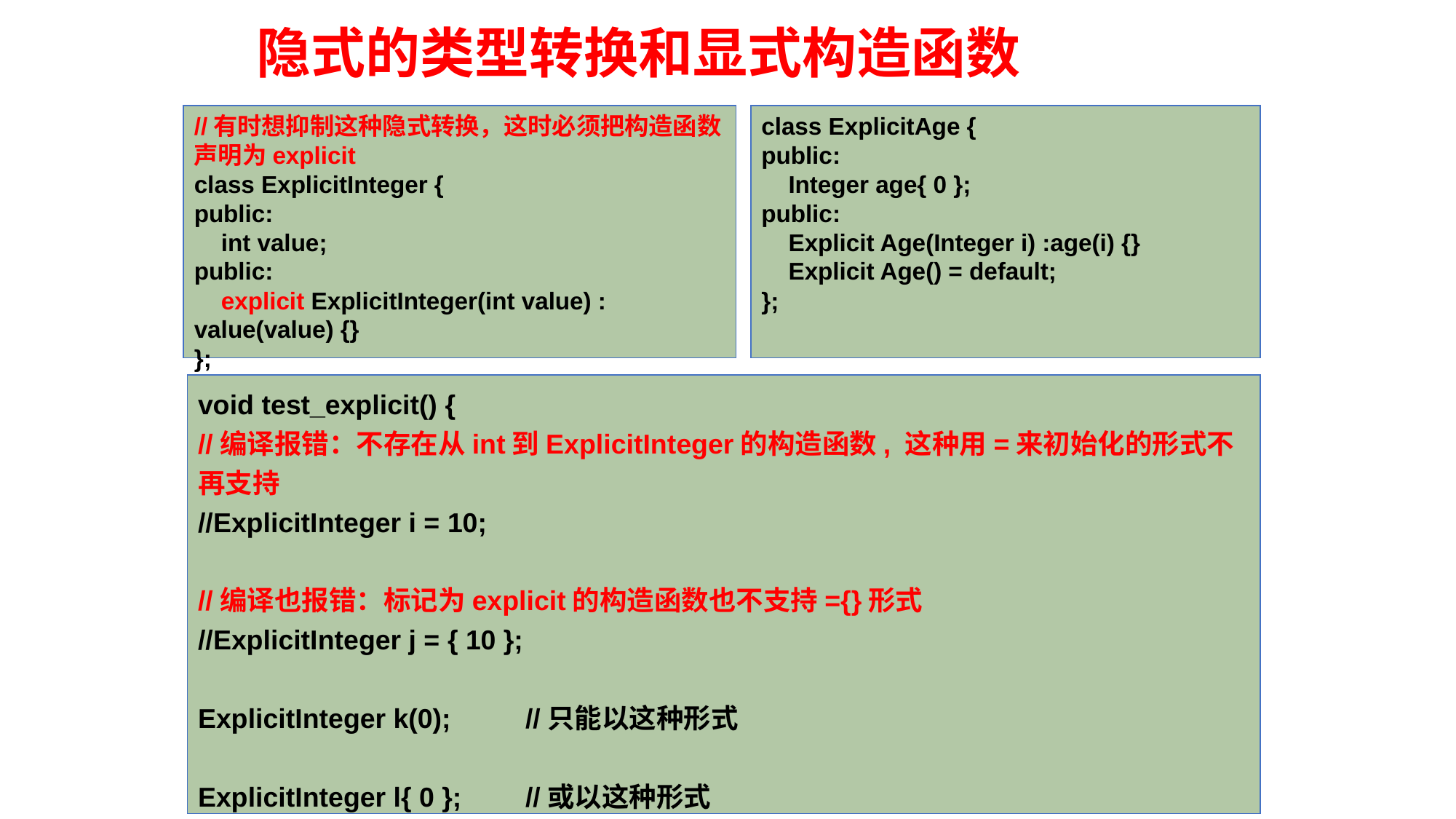

# 隐式的类型转换和显式构造函数
//有时想抑制这种隐式转换，这时必须把构造函数声明为explicit
class ExplicitInteger {
public:
    int value;
public:
    explicit ExplicitInteger(int value) : value(value) {}
};
class ExplicitAge {
public:
    Integer age{ 0 };
public:
    Explicit Age(Integer i) :age(i) {}
    Explicit Age() = default;
};
void test_explicit() {
//编译报错：不存在从int到ExplicitInteger的构造函数, 这种用=来初始化的形式不再支持
//ExplicitInteger i = 10;

//编译也报错：标记为explicit的构造函数也不支持={}形式
//ExplicitInteger j = { 10 };

ExplicitInteger k(0);	//只能以这种形式

ExplicitInteger l{ 0 };	//或以这种形式
}